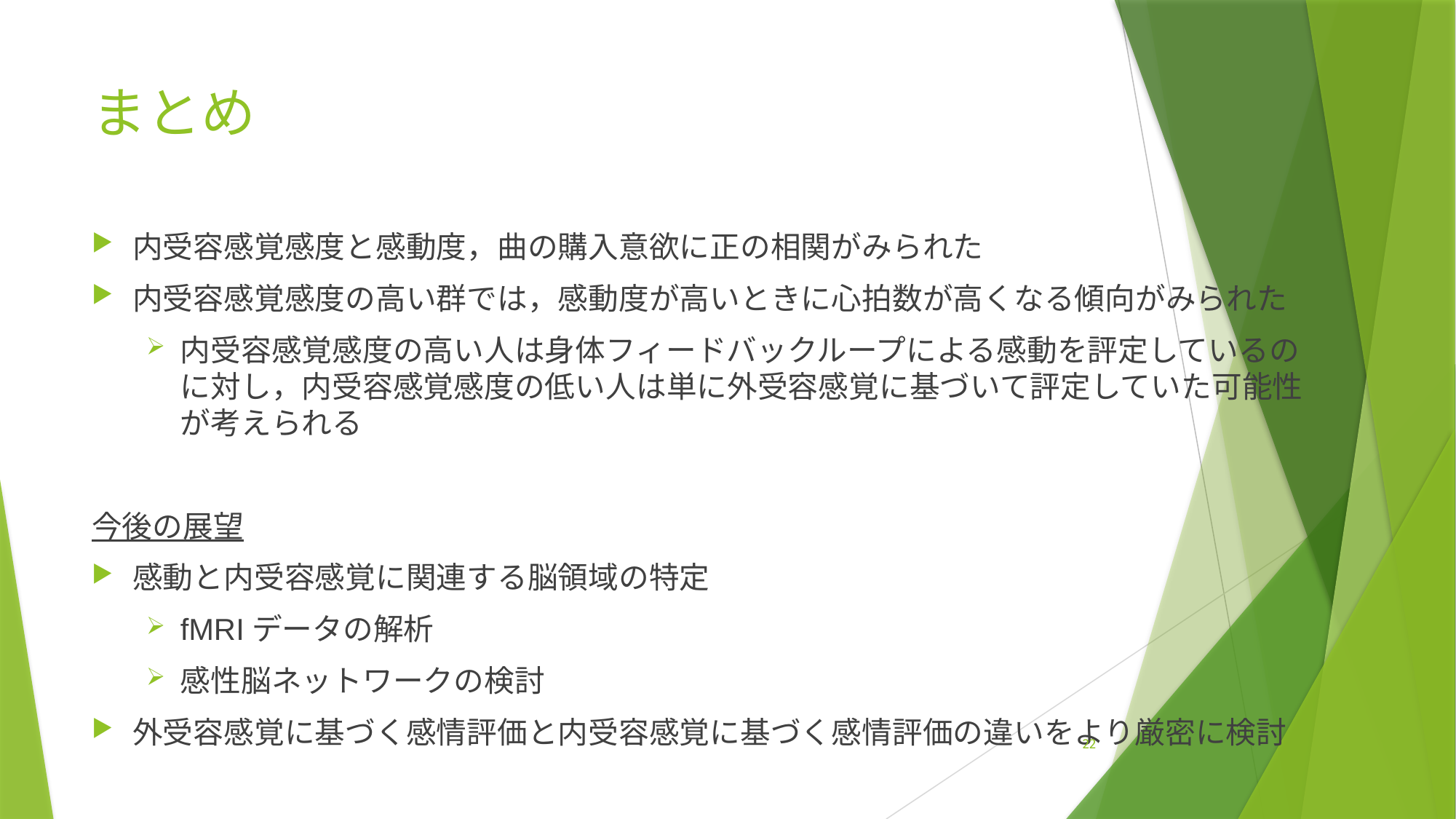

# まとめ
内受容感覚感度と感動度，曲の購入意欲に正の相関がみられた
内受容感覚感度の高い群では，感動度が高いときに心拍数が高くなる傾向がみられた
内受容感覚感度の高い人は身体フィードバックループによる感動を評定しているのに対し，内受容感覚感度の低い人は単に外受容感覚に基づいて評定していた可能性が考えられる

今後の展望
感動と内受容感覚に関連する脳領域の特定
fMRIデータの解析
感性脳ネットワークの検討
外受容感覚に基づく感情評価と内受容感覚に基づく感情評価の違いをより厳密に検討
22